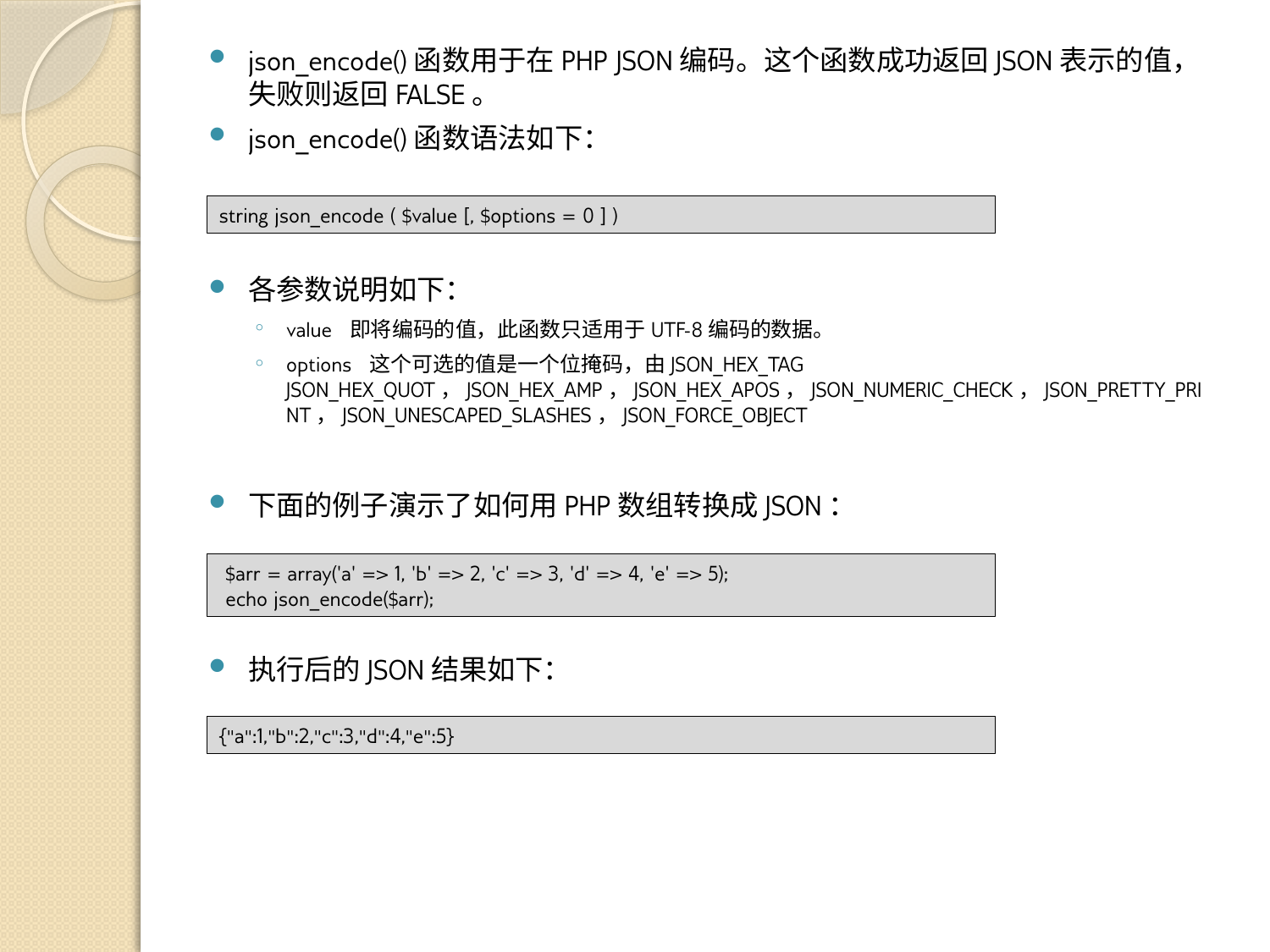

json_encode()函数用于在PHP JSON编码。这个函数成功返回JSON表示的值，失败则返回FALSE。
json_encode()函数语法如下：
string json_encode ( $value [, $options = 0 ] )
各参数说明如下：
value  即将编码的值，此函数只适用于UTF-8编码的数据。
options  这个可选的值是一个位掩码，由JSON_HEX_TAG JSON_HEX_QUOT，JSON_HEX_AMP，JSON_HEX_APOS，JSON_NUMERIC_CHECK，JSON_PRETTY_PRINT，JSON_UNESCAPED_SLASHES，JSON_FORCE_OBJECT
下面的例子演示了如何用PHP数组转换成JSON：
 $arr = array('a' => 1, 'b' => 2, 'c' => 3, 'd' => 4, 'e' => 5);
 echo json_encode($arr);
执行后的JSON结果如下：
{"a":1,"b":2,"c":3,"d":4,"e":5}